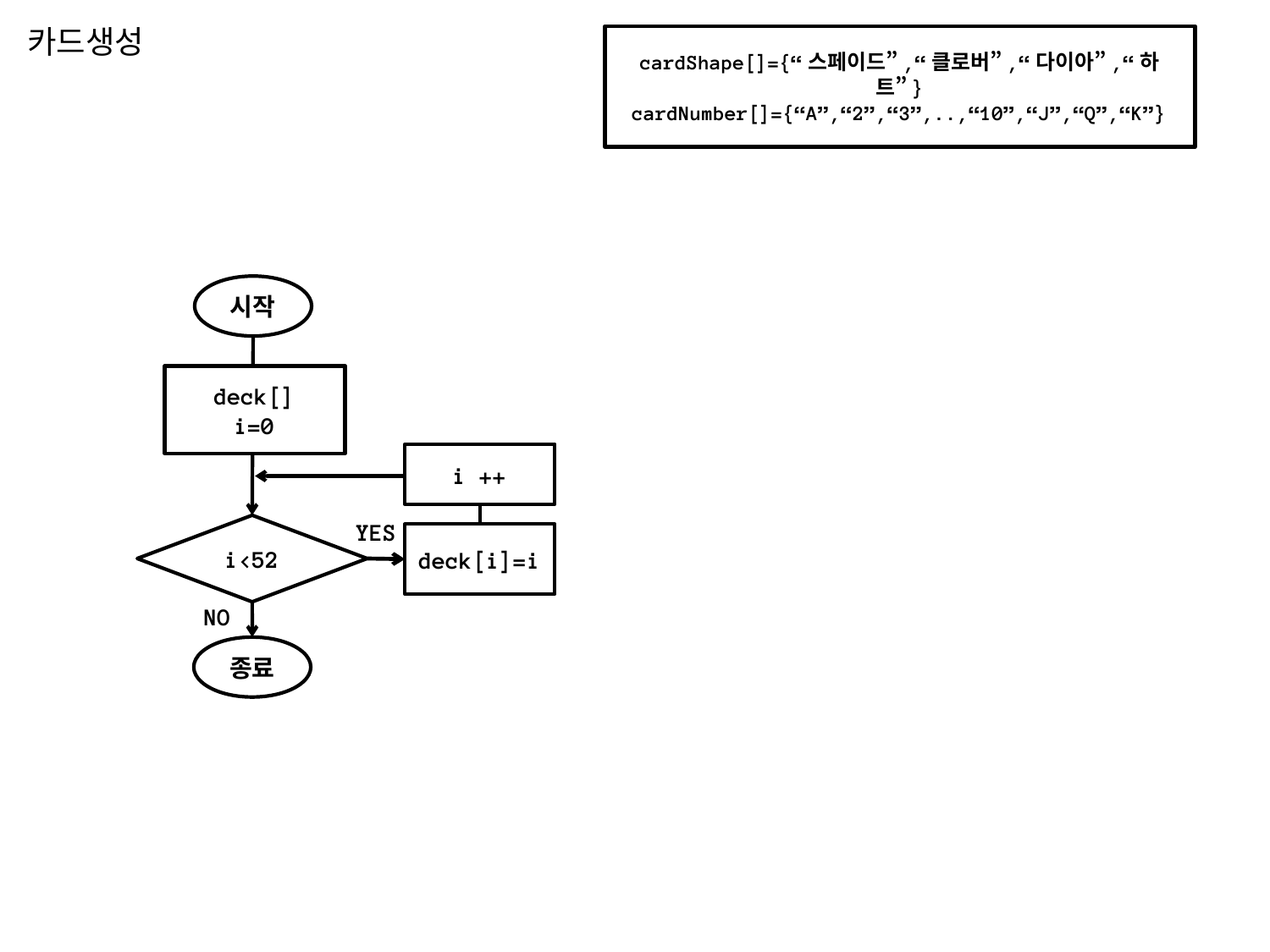

카드생성
cardShape[]={“스페이드”,“클로버”,“다이아”,“하트”}
cardNumber[]={“A”,“2”,“3”,..,“10”,“J”,“Q”,“K”}
시작
deck[]
i=0
i ++
YES
i<52
deck[i]=i
NO
종료